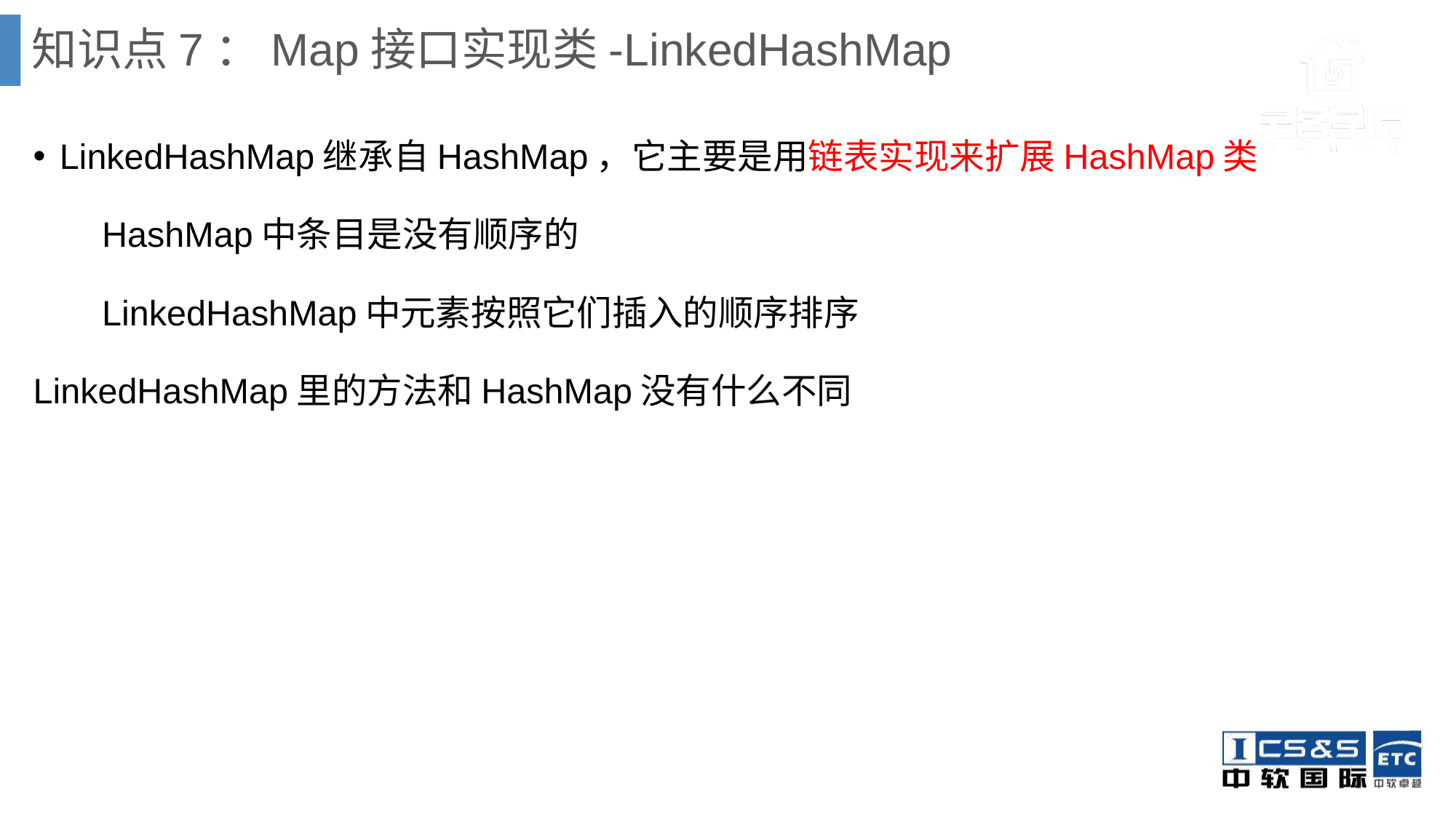

# 知识点7：Map接口实现类-LinkedHashMap
LinkedHashMap继承自HashMap，它主要是用链表实现来扩展HashMap类
       HashMap中条目是没有顺序的
       LinkedHashMap中元素按照它们插入的顺序排序
LinkedHashMap里的方法和HashMap没有什么不同